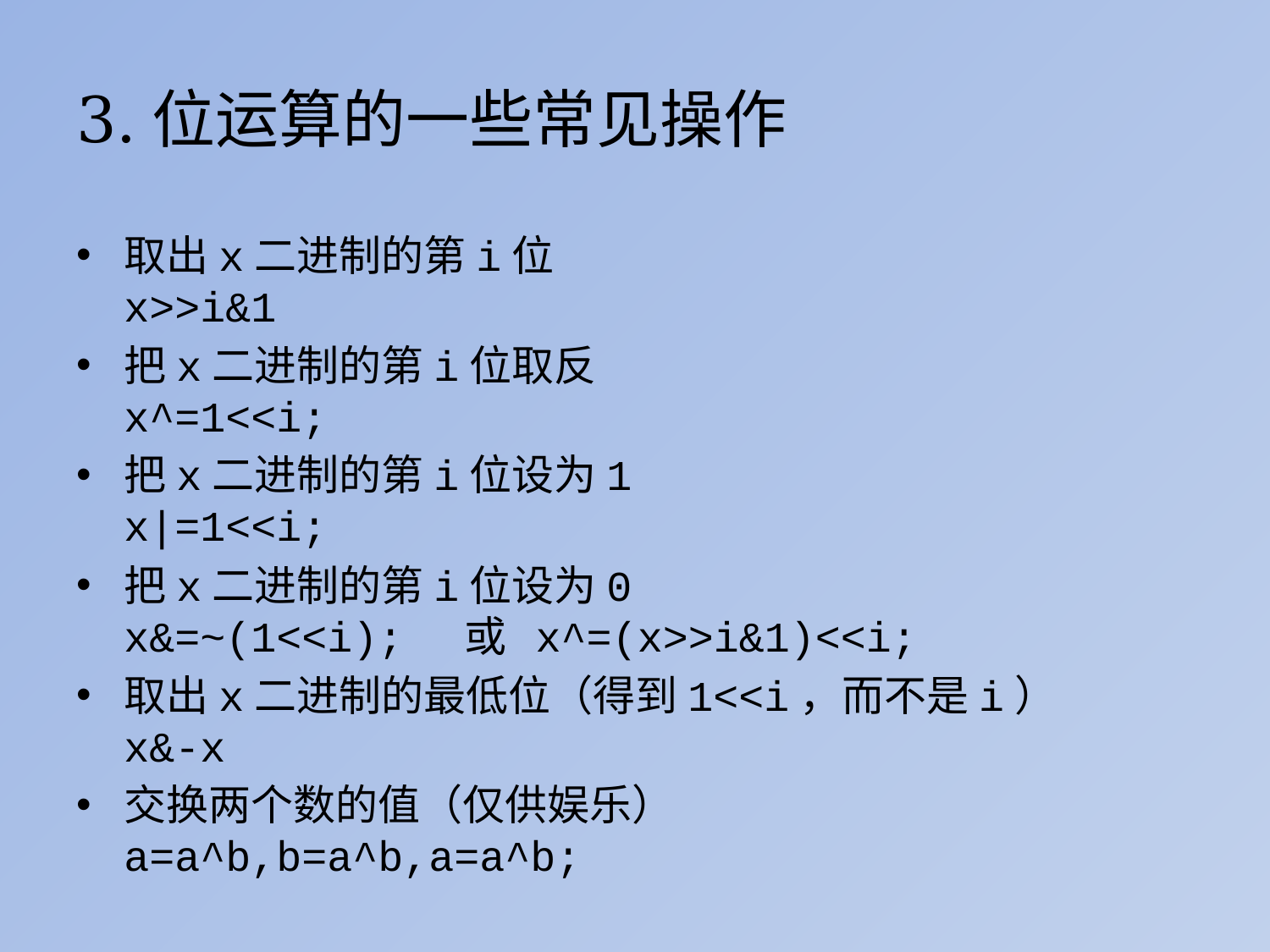

# 3.位运算的一些常见操作
取出x二进制的第i位
x>>i&1
把x二进制的第i位取反
x^=1<<i;
把x二进制的第i位设为1
x|=1<<i;
把x二进制的第i位设为0
x&=~(1<<i);  或  x^=(x>>i&1)<<i;
取出x二进制的最低位（得到1<<i，而不是i）
x&-x
交换两个数的值（仅供娱乐）
a=a^b,b=a^b,a=a^b;